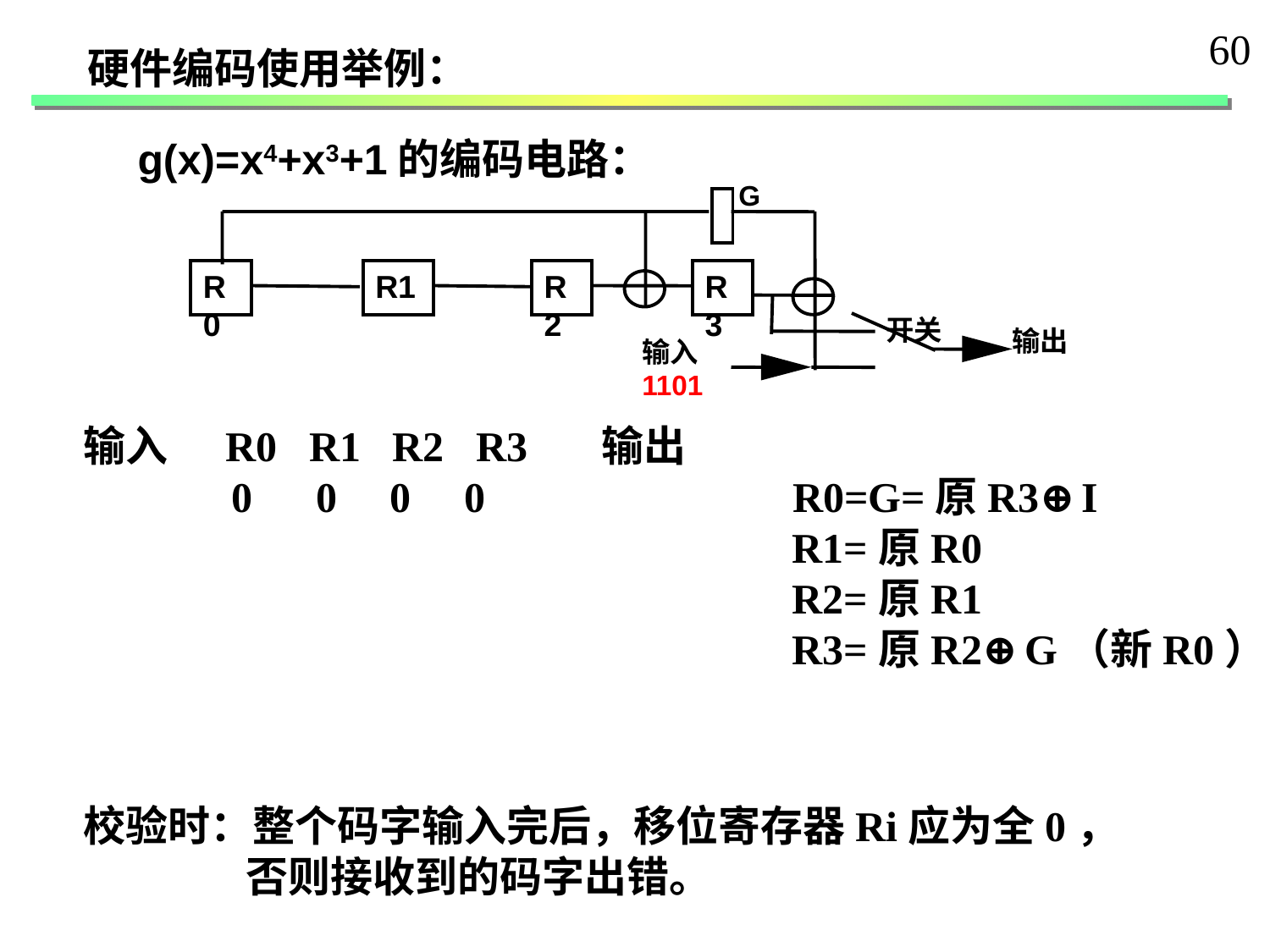

60
硬件编码使用举例：

g(x)=x4+x3+1的编码电路：
 G

R0
R1
R2
R3

 开关

输出

输入
1101

输入     R0   R1   R2   R3      输出
              0      0     0     0                             R0=G=原R3⊕I
                                                                   R1=原R0
                                                                   R2=原R1
                                                                   R3=原R2⊕G（新R0）

校验时：整个码字输入完后，移位寄存器Ri应为全0，
                否则接收到的码字出错。